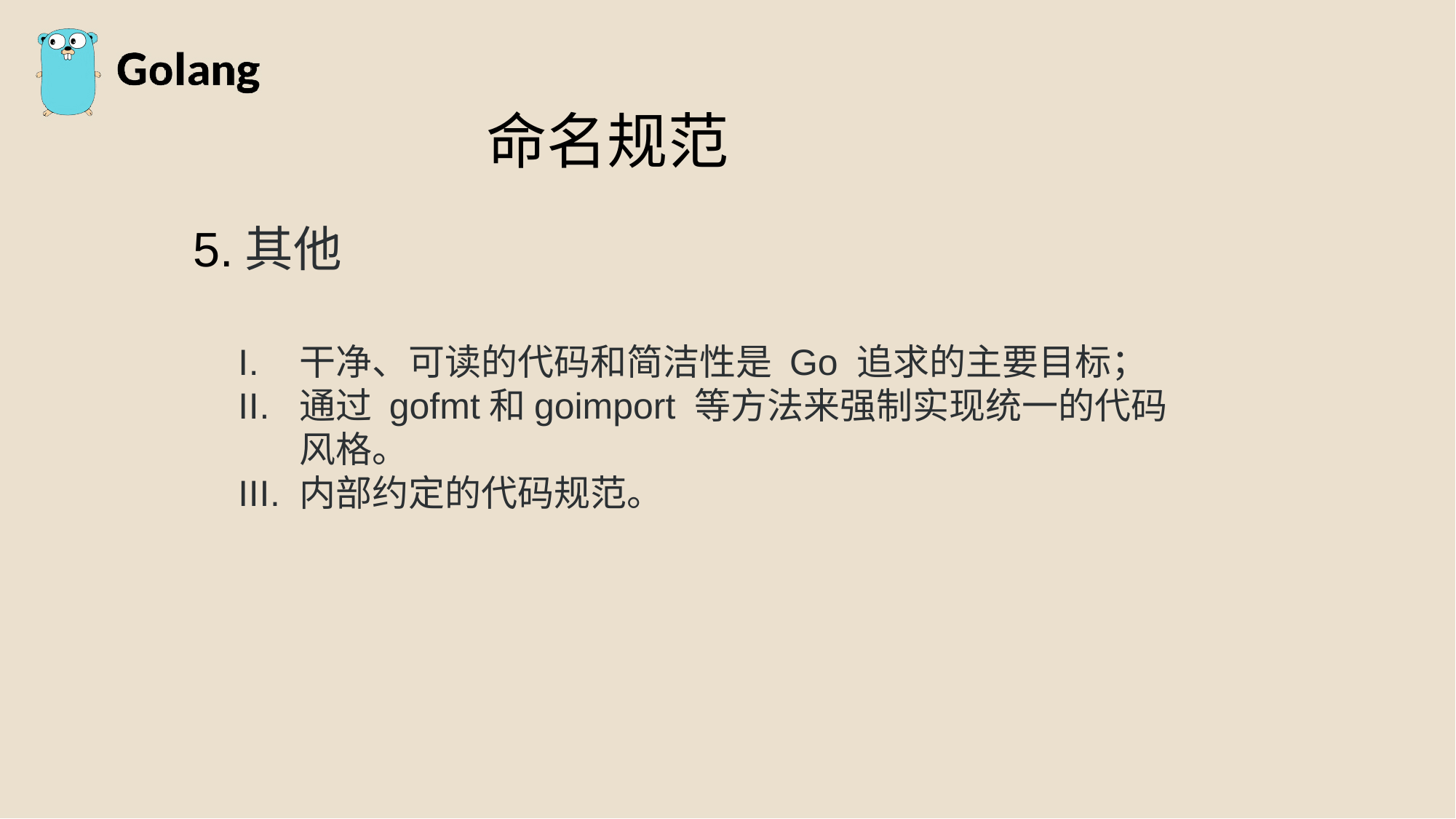

命名规范
5.其他
干净、可读的代码和简洁性是 Go 追求的主要目标；
通过 gofmt和goimport 等方法来强制实现统一的代码风格。
内部约定的代码规范。